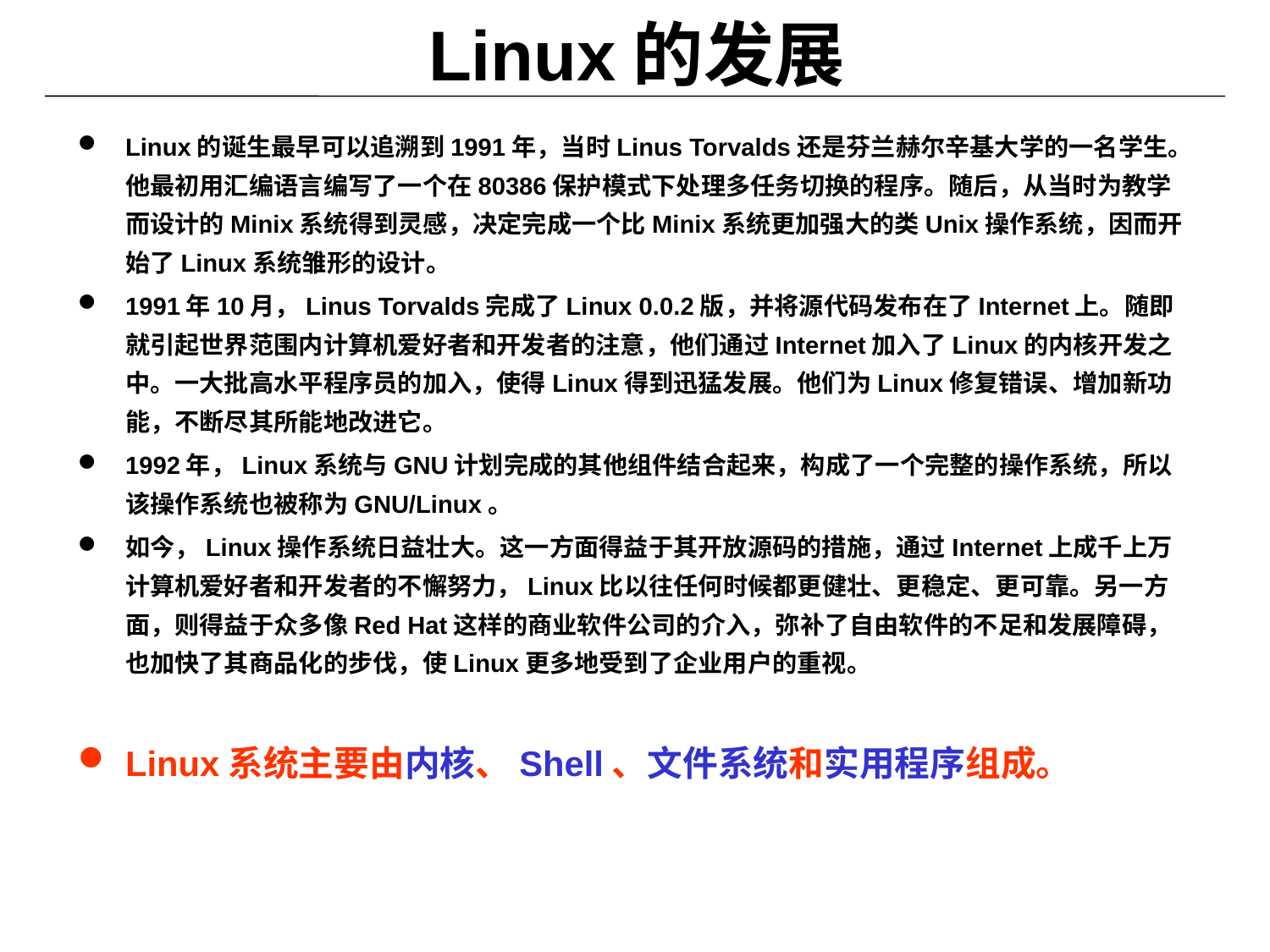

Linux的诞生最早可以追溯到1991年，当时Linus Torvalds还是芬兰赫尔辛基大学的一名学生。他最初用汇编语言编写了一个在80386保护模式下处理多任务切换的程序。随后，从当时为教学而设计的Minix系统得到灵感，决定完成一个比Minix系统更加强大的类Unix操作系统，因而开始了Linux系统雏形的设计。
1991年10月，Linus Torvalds完成了Linux 0.0.2版，并将源代码发布在了Internet上。随即就引起世界范围内计算机爱好者和开发者的注意，他们通过Internet加入了Linux的内核开发之中。一大批高水平程序员的加入，使得Linux得到迅猛发展。他们为Linux修复错误、增加新功能，不断尽其所能地改进它。
1992年，Linux系统与GNU计划完成的其他组件结合起来，构成了一个完整的操作系统，所以该操作系统也被称为GNU/Linux。
如今，Linux操作系统日益壮大。这一方面得益于其开放源码的措施，通过Internet上成千上万计算机爱好者和开发者的不懈努力，Linux比以往任何时候都更健壮、更稳定、更可靠。另一方面，则得益于众多像Red Hat这样的商业软件公司的介入，弥补了自由软件的不足和发展障碍，也加快了其商品化的步伐，使Linux更多地受到了企业用户的重视。

Linux系统主要由内核、Shell、文件系统和实用程序组成。

Linux的发展